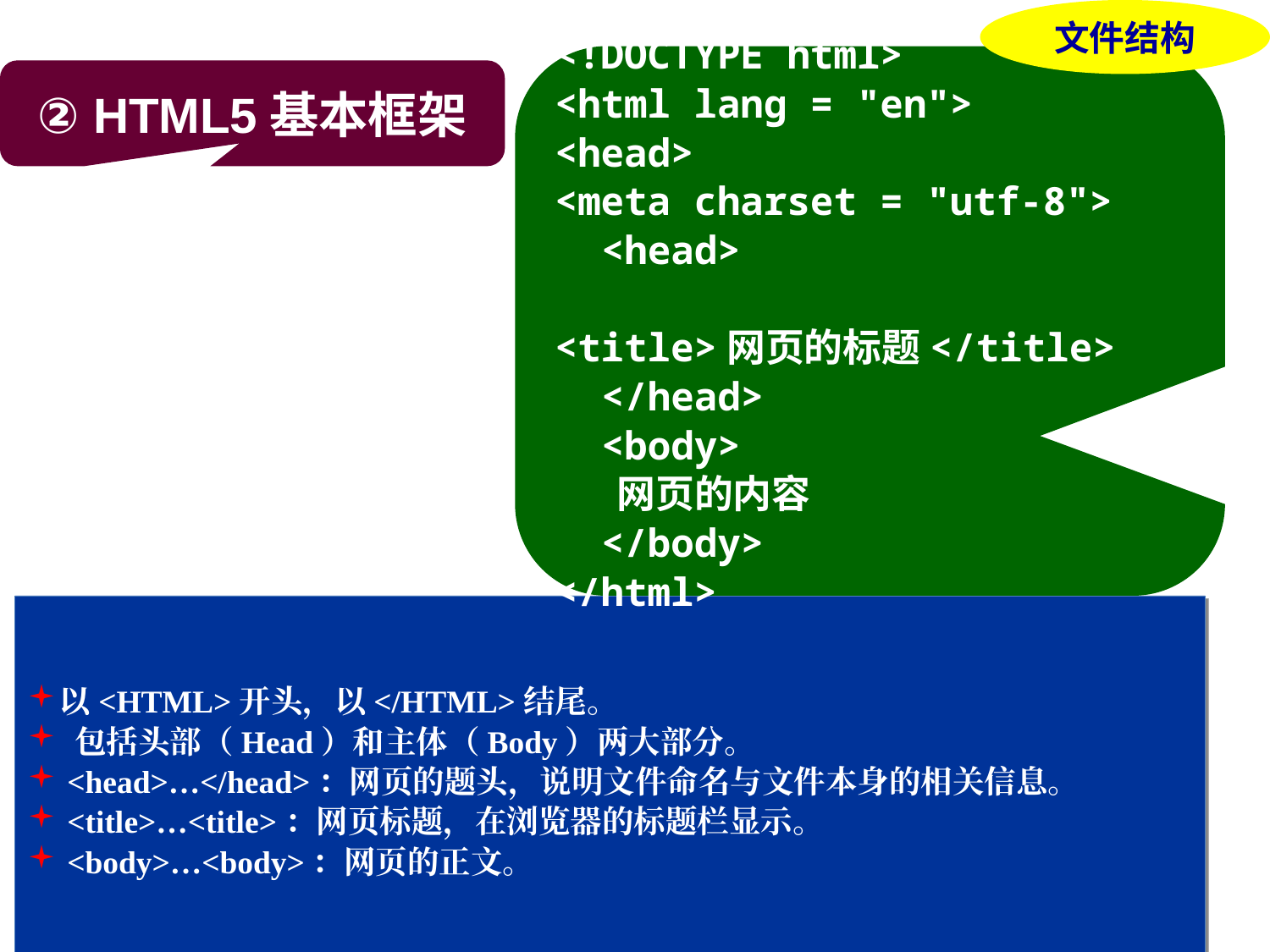

5
文件结构
<!DOCTYPE html>
<html lang = "en">
<head>
<meta charset = "utf-8">
  <head>
    <title>网页的标题</title>
  </head>
  <body>
      网页的内容
  </body>
</html>
② HTML5基本框架
以<HTML>开头，以</HTML>结尾。
 包括头部（Head）和主体（Body）两大部分。
 <head>…</head>：网页的题头，说明文件命名与文件本身的相关信息。
 <title>…<title>：网页标题，在浏览器的标题栏显示。
 <body>…<body>：网页的正文。